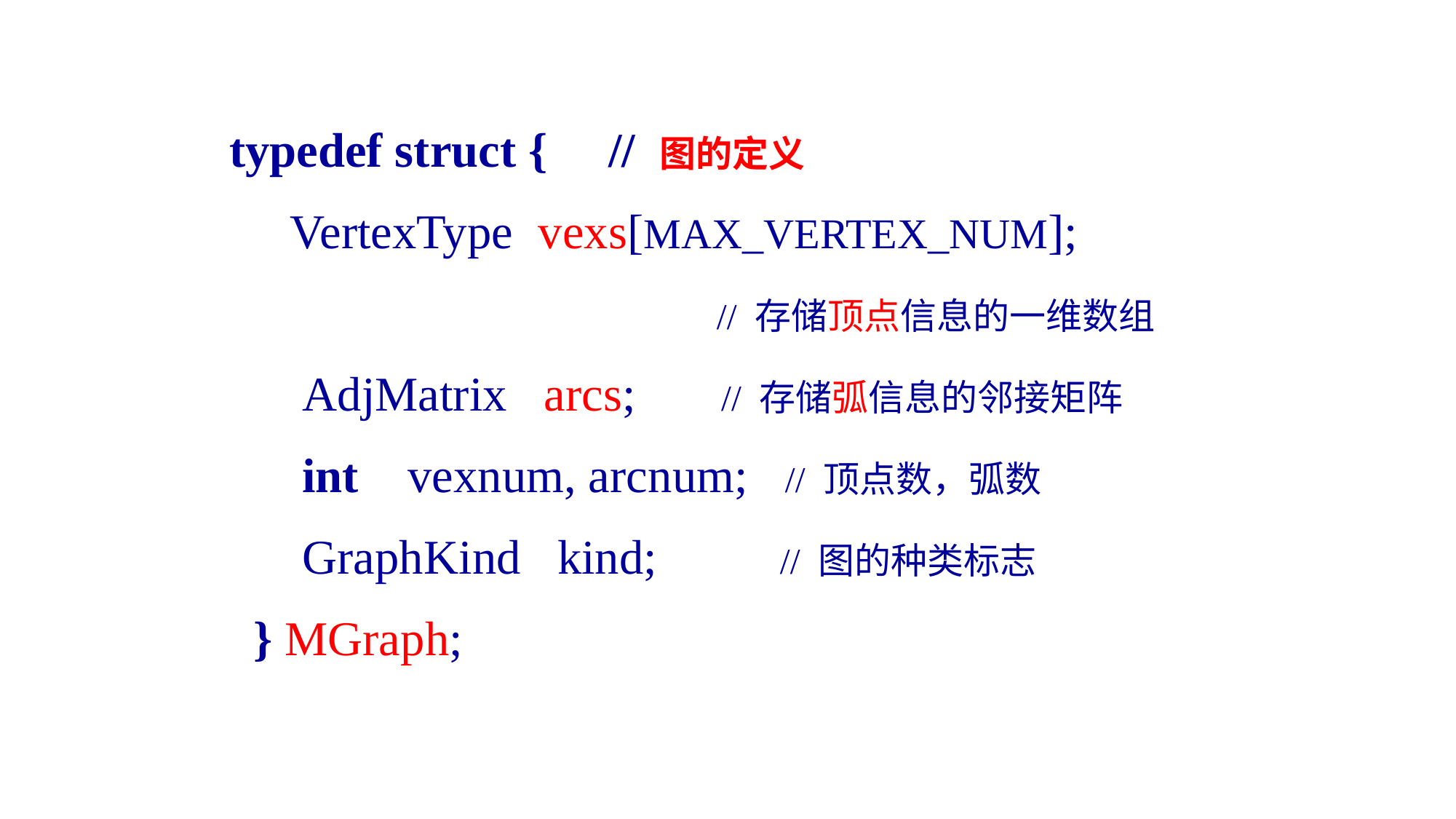

typedef struct {     // 图的定义
     VertexType  vexs[MAX_VERTEX_NUM];
                                        // 存储顶点信息的一维数组
      AdjMatrix   arcs;       // 存储弧信息的邻接矩阵
      int    vexnum, arcnum;   // 顶点数，弧数
      GraphKind   kind;          // 图的种类标志
  } MGraph;